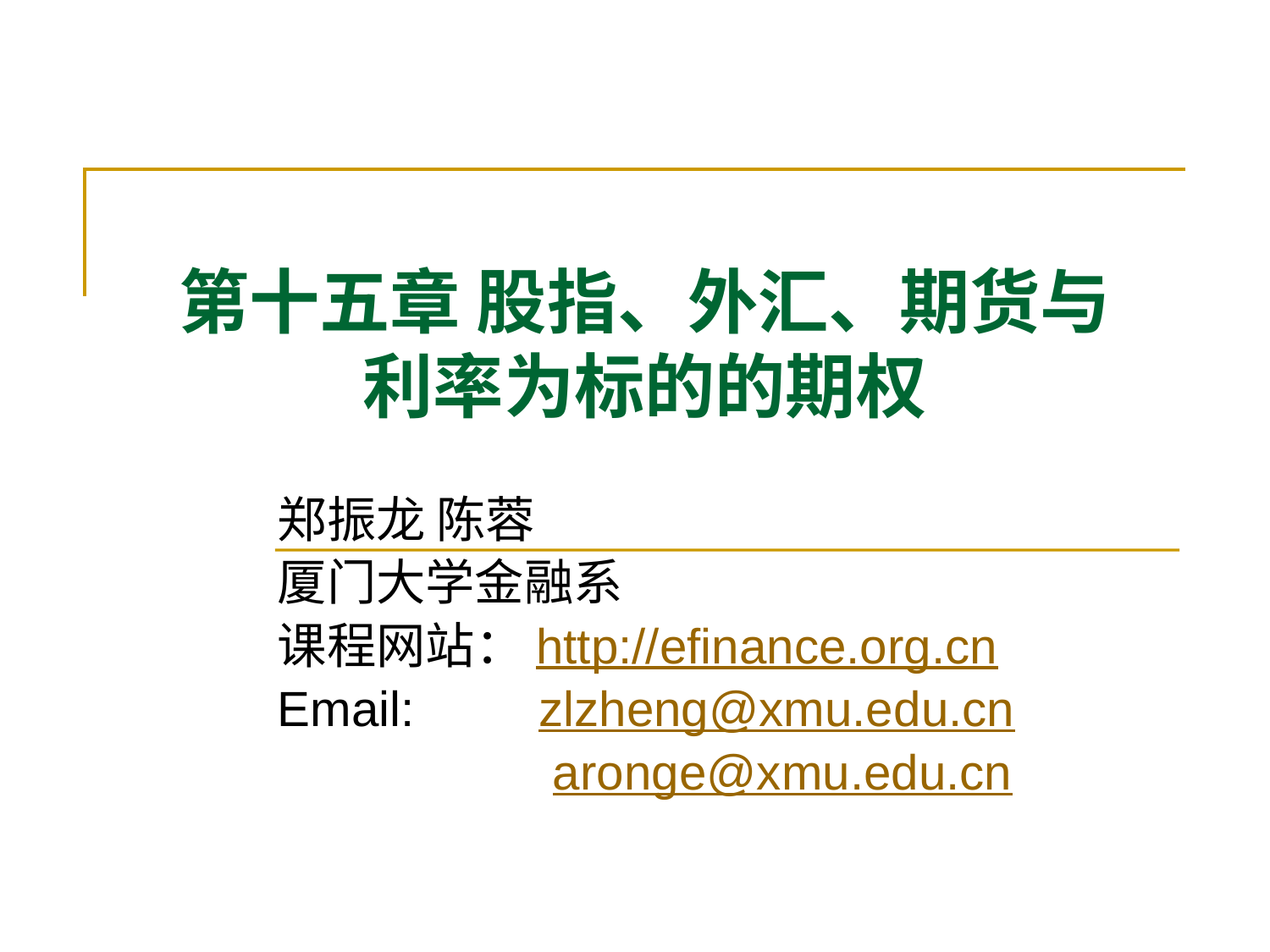

# 第十五章 股指、外汇、期货与 利率为标的的期权

郑振龙 陈蓉
厦门大学金融系
课程网站：http://efinance.org.cn
Email:         zlzheng@xmu.edu.cn
                    aronge@xmu.edu.cn